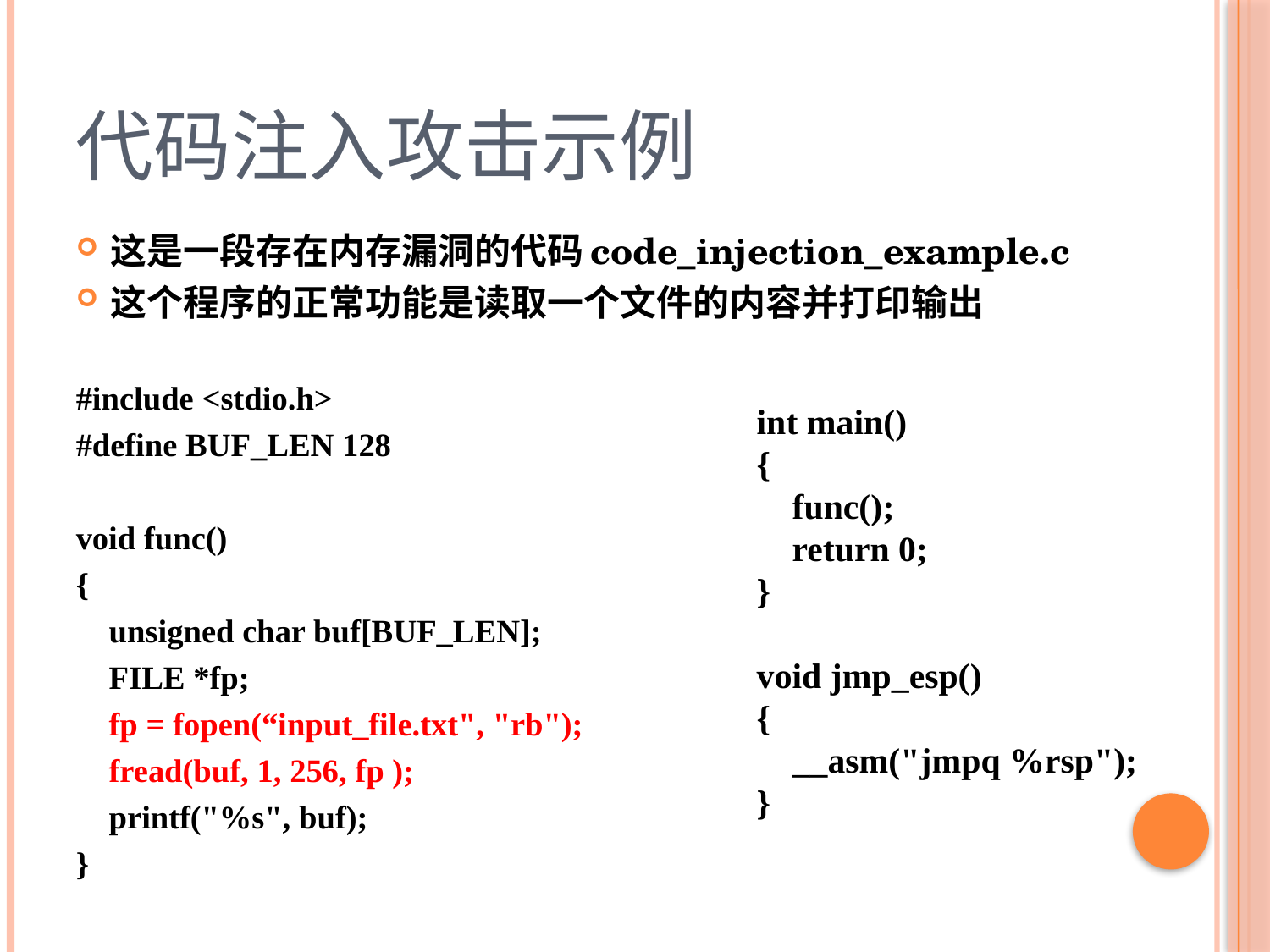

# 代码注入攻击示例
这是一段存在内存漏洞的代码code_injection_example.c
这个程序的正常功能是读取一个文件的内容并打印输出

#include <stdio.h>
#define BUF_LEN 128

void func()
{
    unsigned char buf[BUF_LEN];
    FILE *fp;
    fp = fopen(“input_file.txt", "rb");
    fread(buf, 1, 256, fp );
    printf("%s", buf);
}
int main()
{
    func();
    return 0;
}

void jmp_esp()
{
    __asm("jmpq %rsp");
}